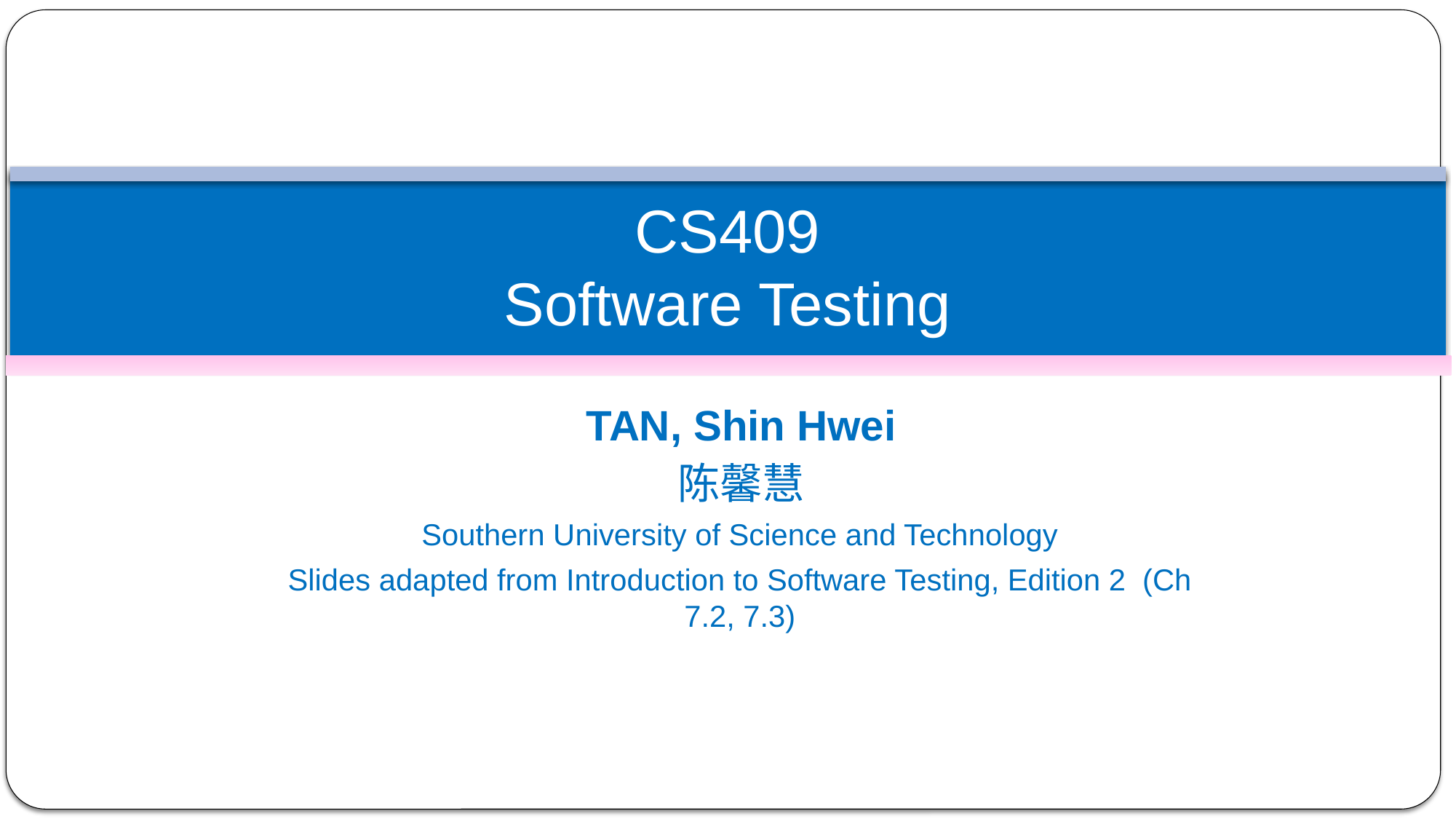

# CS409 Software Testing
| TAN, Shin Hwei 陈馨慧 |
| --- |
Southern University of Science and Technology
Slides adapted from Introduction to Software Testing, Edition 2  (Ch 7.2, 7.3)